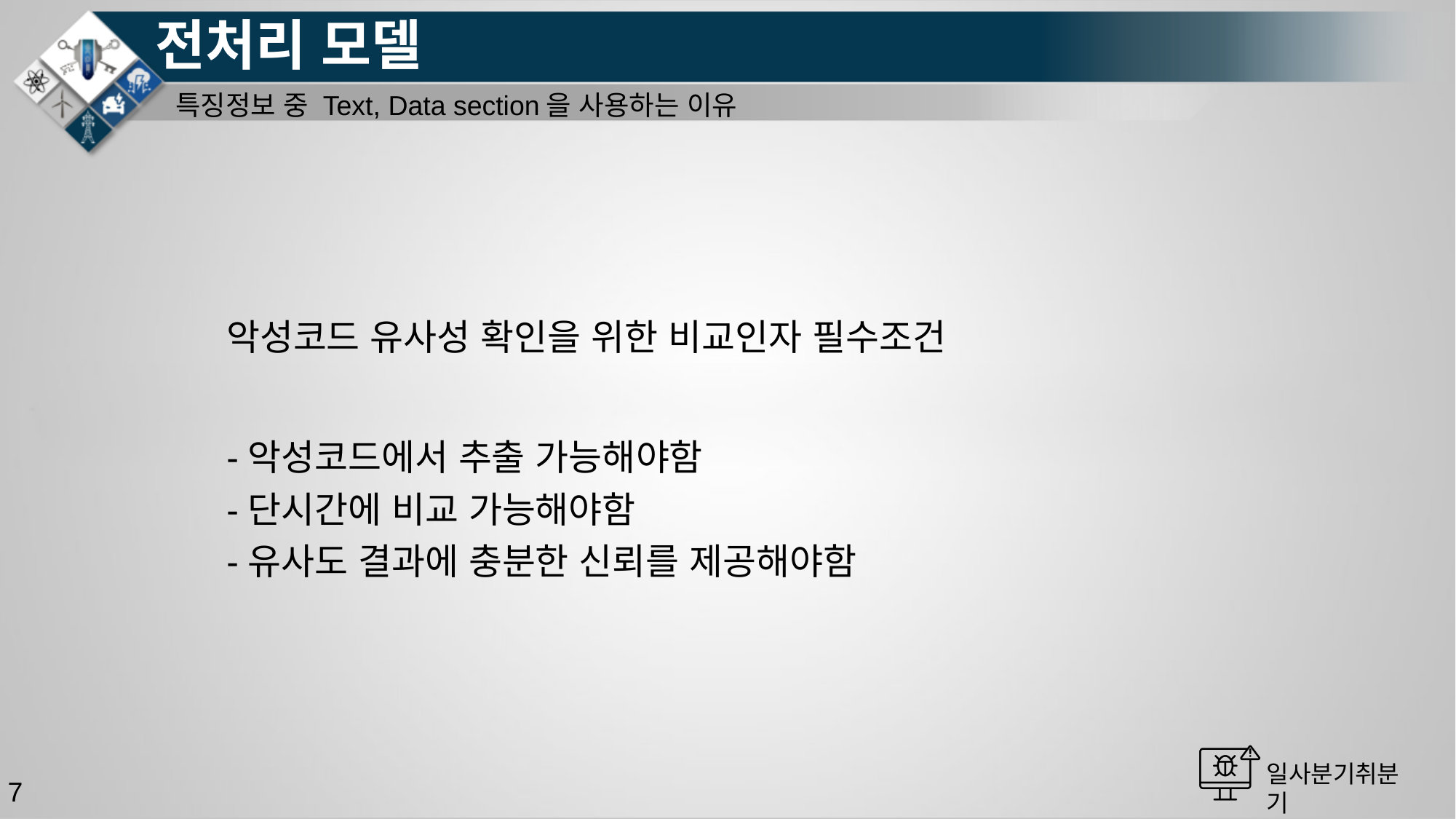

# 전처리 모델

특징정보 중 Text, Data section을 사용하는 이유
악성코드 유사성 확인을 위한 비교인자 필수조건
-악성코드에서 추출 가능해야함
-단시간에 비교 가능해야함
-유사도 결과에 충분한 신뢰를 제공해야함